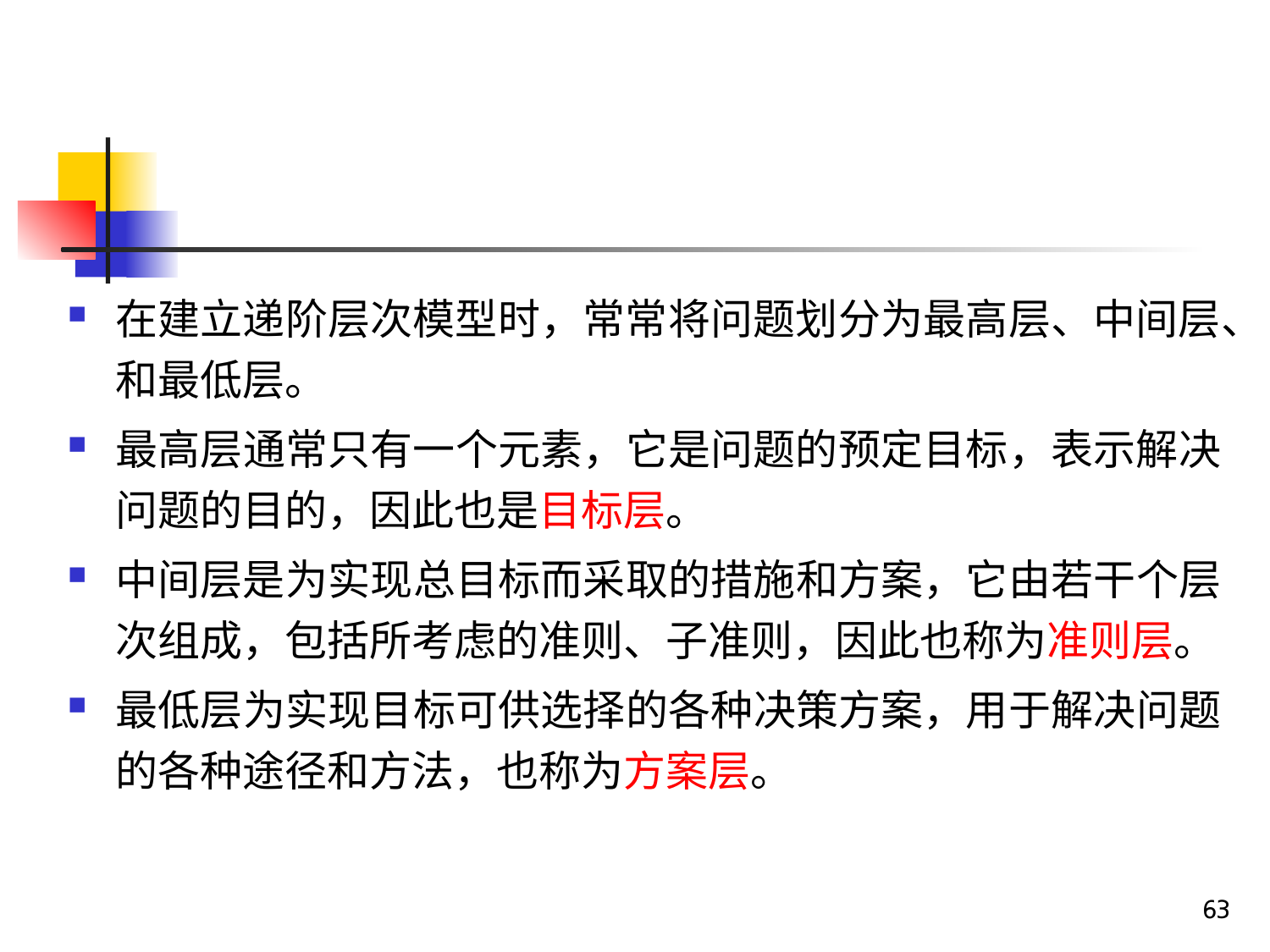

#
在建立递阶层次模型时，常常将问题划分为最高层、中间层、和最低层。
最高层通常只有一个元素，它是问题的预定目标，表示解决问题的目的，因此也是目标层。
中间层是为实现总目标而采取的措施和方案，它由若干个层次组成，包括所考虑的准则、子准则，因此也称为准则层。
最低层为实现目标可供选择的各种决策方案，用于解决问题的各种途径和方法，也称为方案层。
63